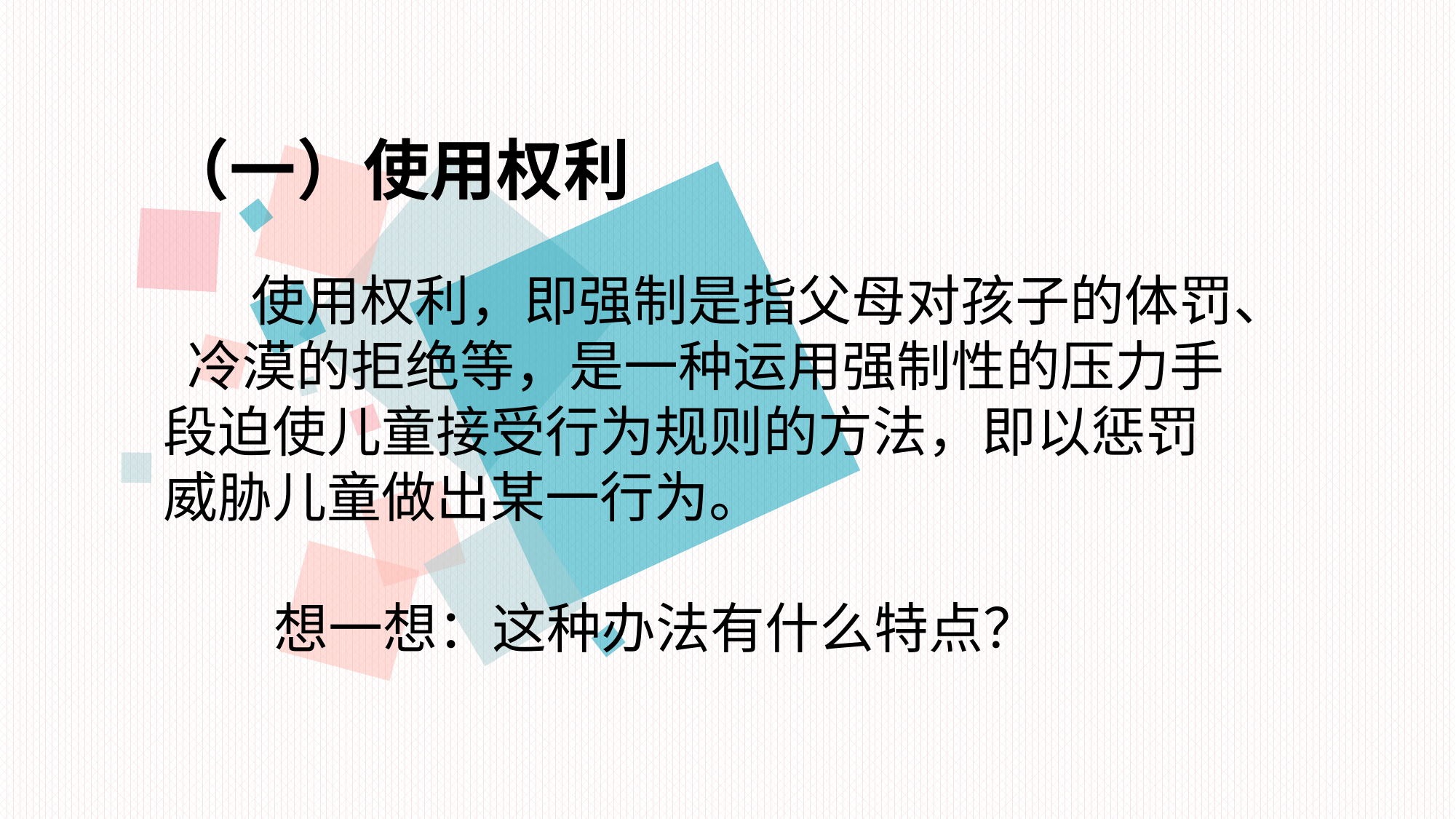

（一）使用权利

       使用权利，即强制是指父母对孩子的体罚、  冷漠的拒绝等，是一种运用强制性的压力手段迫使儿童接受行为规则的方法，即以惩罚威胁儿童做出某一行为。

        想一想：这种办法有什么特点？